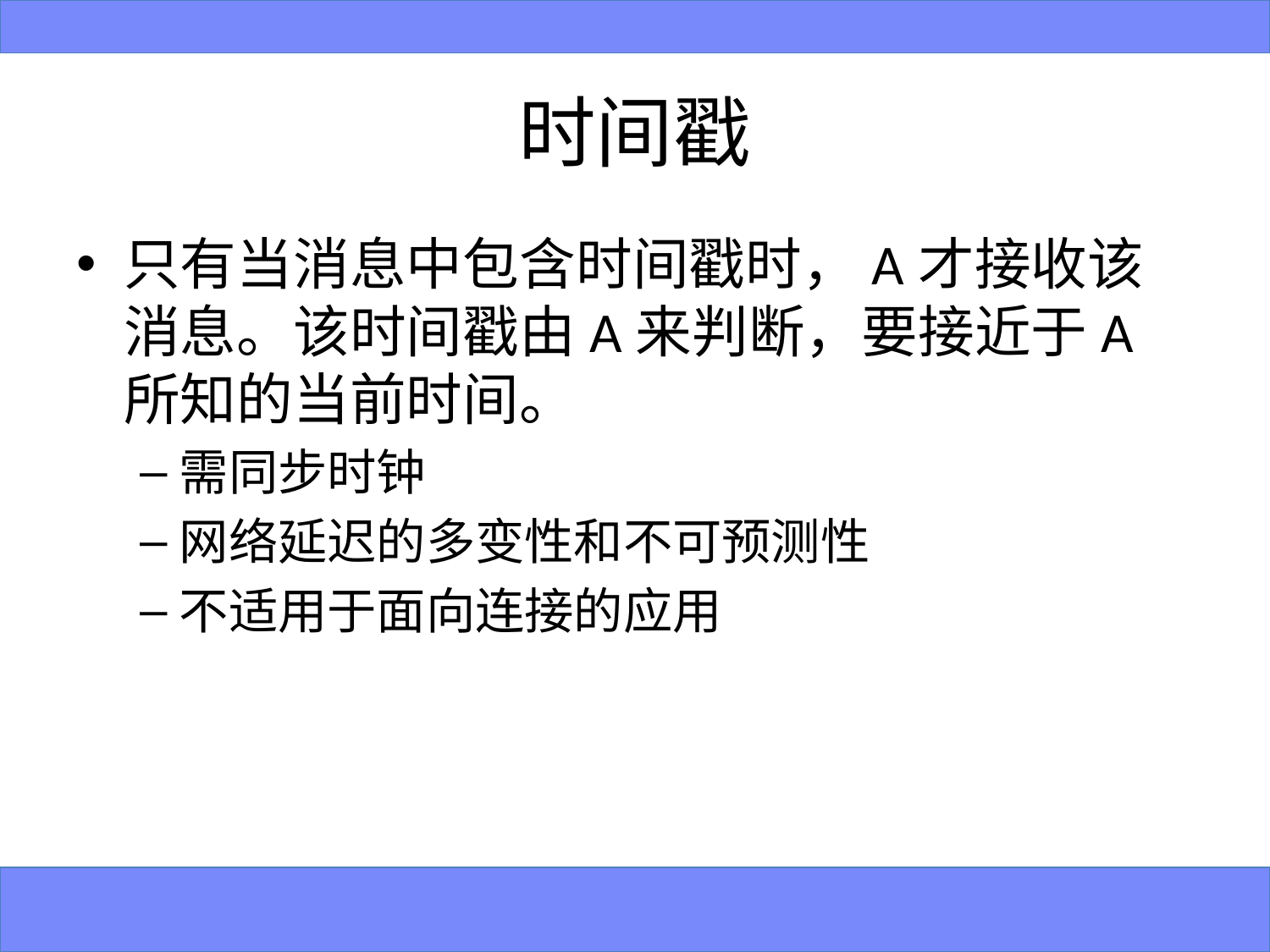

# 时间戳
只有当消息中包含时间戳时，A才接收该消息。该时间戳由A来判断，要接近于A所知的当前时间。
需同步时钟
网络延迟的多变性和不可预测性
不适用于面向连接的应用
32